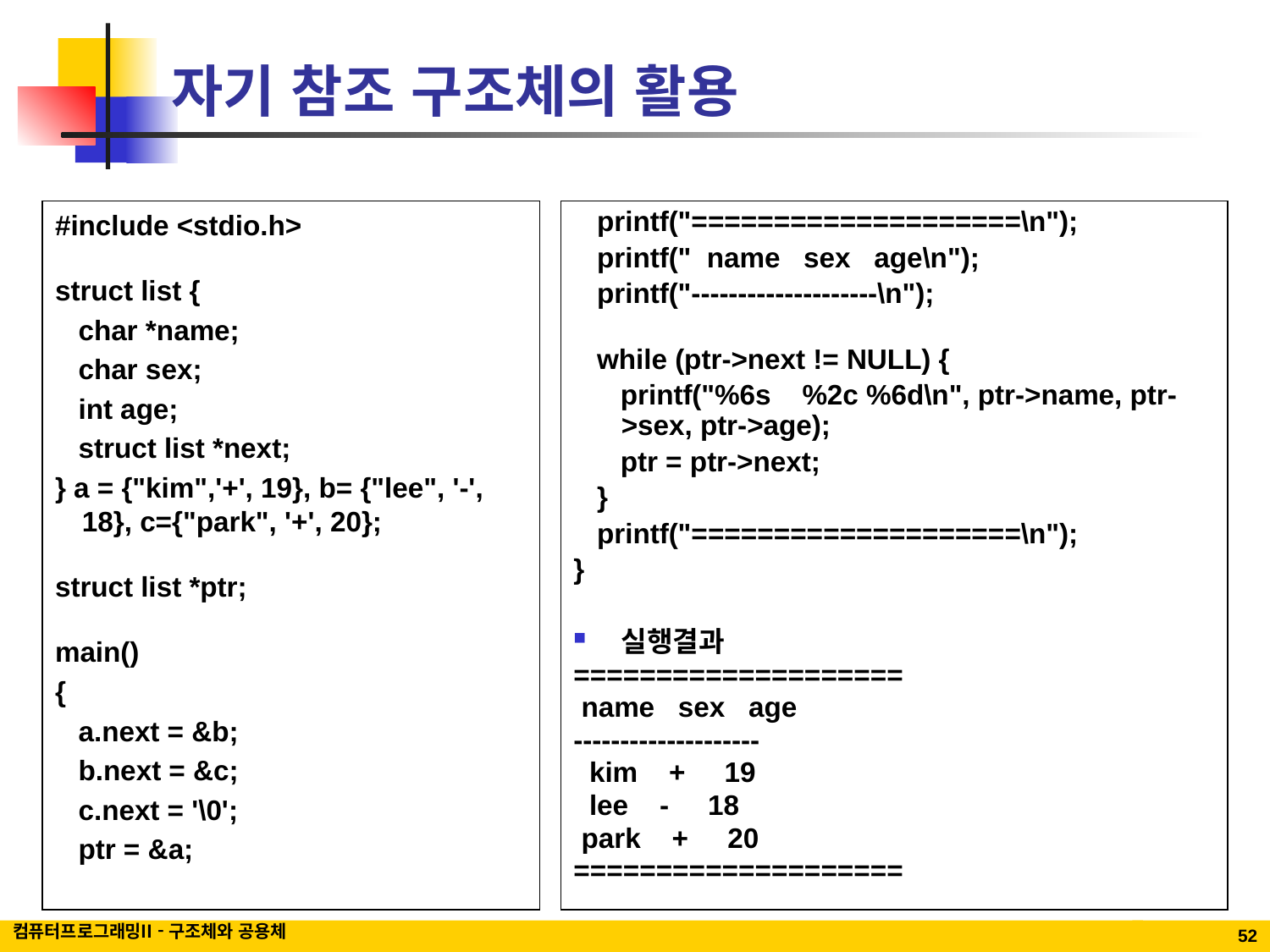

# 자기 참조 구조체의 활용
#include <stdio.h>

struct list {
   char *name;
   char sex;
   int age;
   struct list *next;
} a = {"kim",'+', 19}, b= {"lee", '-', 18}, c={"park", '+', 20};

struct list *ptr;

main()
{
   a.next = &b;
   b.next = &c;
   c.next = '\0';
   ptr = &a;
   printf("====================\n");
   printf("  name   sex   age\n");
   printf("--------------------\n");

   while (ptr->next != NULL) {
      printf("%6s    %2c %6d\n", ptr->name, ptr->sex, ptr->age);
      ptr = ptr->next;
   }
   printf("====================\n");
}

실행결과
====================
 name   sex   age
--------------------
  kim    +     19
  lee    -     18
 park    +     20
====================
컴퓨터프로그래밍II - 구조체와 공용체
52